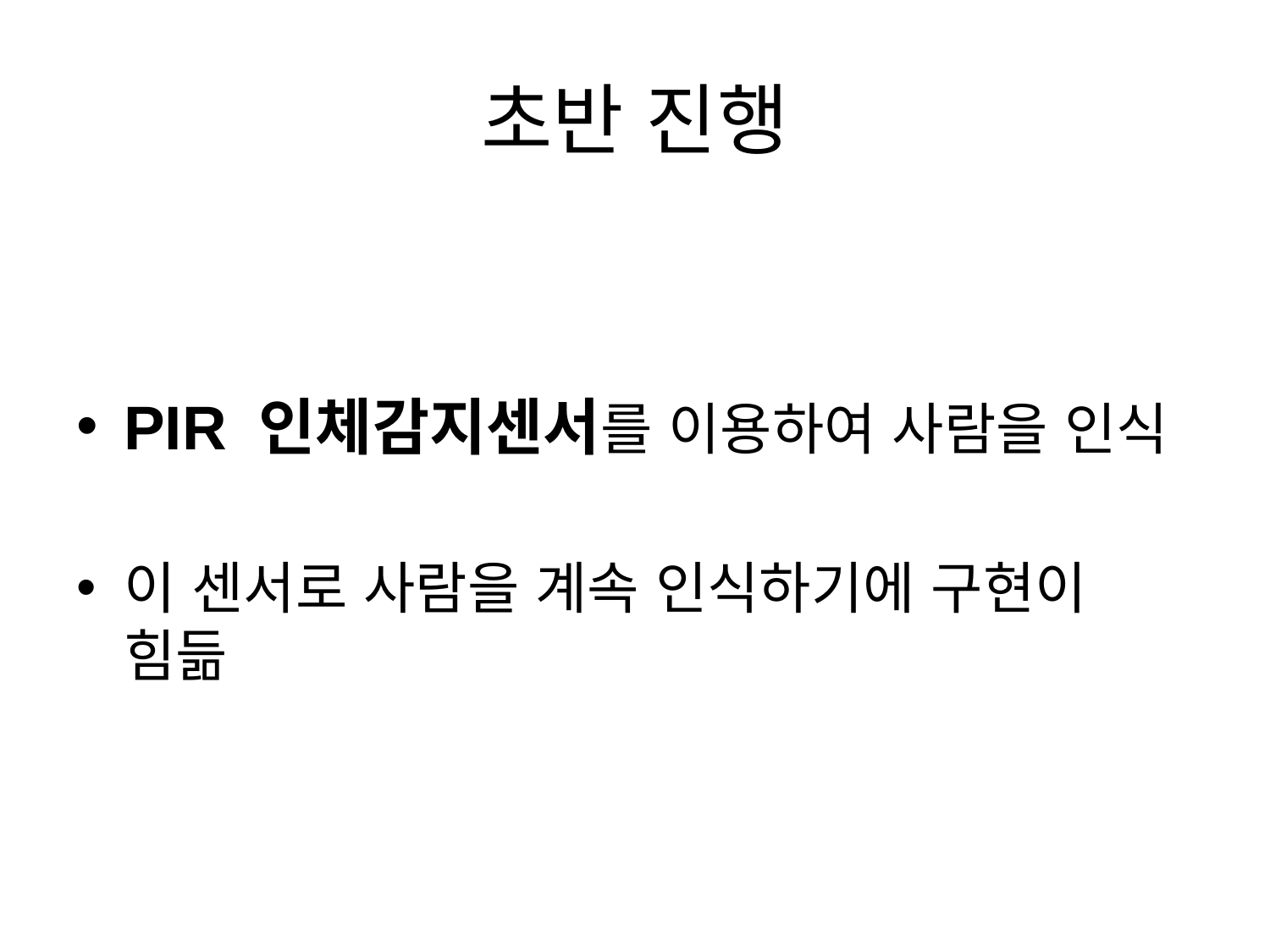

# 초반 진행
PIR 인체감지센서를 이용하여 사람을 인식

이 센서로 사람을 계속 인식하기에 구현이 힘듦